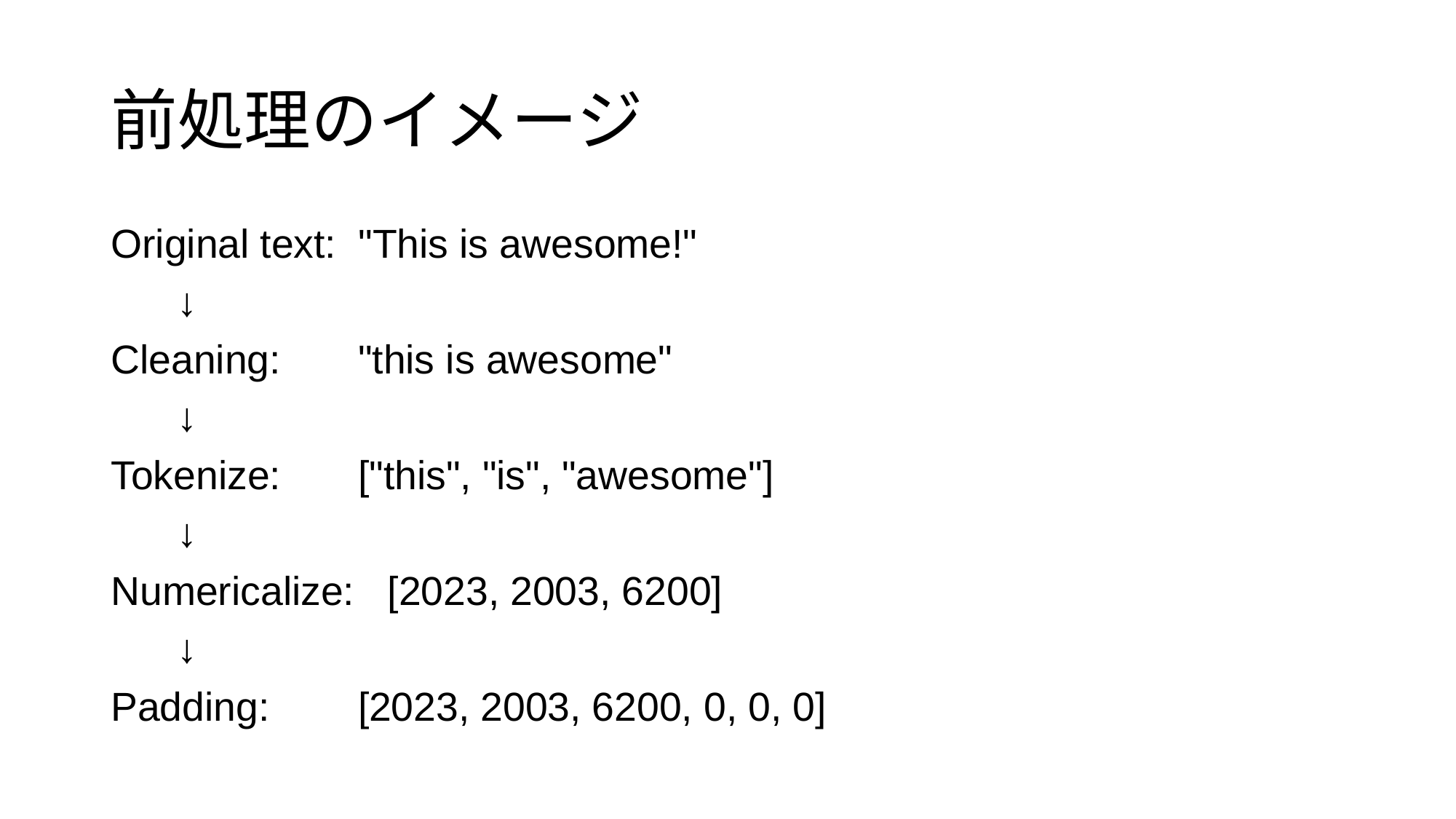

# 前処理のイメージ
Original text:  "This is awesome!"
      ↓
Cleaning:       "this is awesome"
      ↓
Tokenize:       ["this", "is", "awesome"]
      ↓
Numericalize:   [2023, 2003, 6200]
      ↓
Padding:        [2023, 2003, 6200, 0, 0, 0]